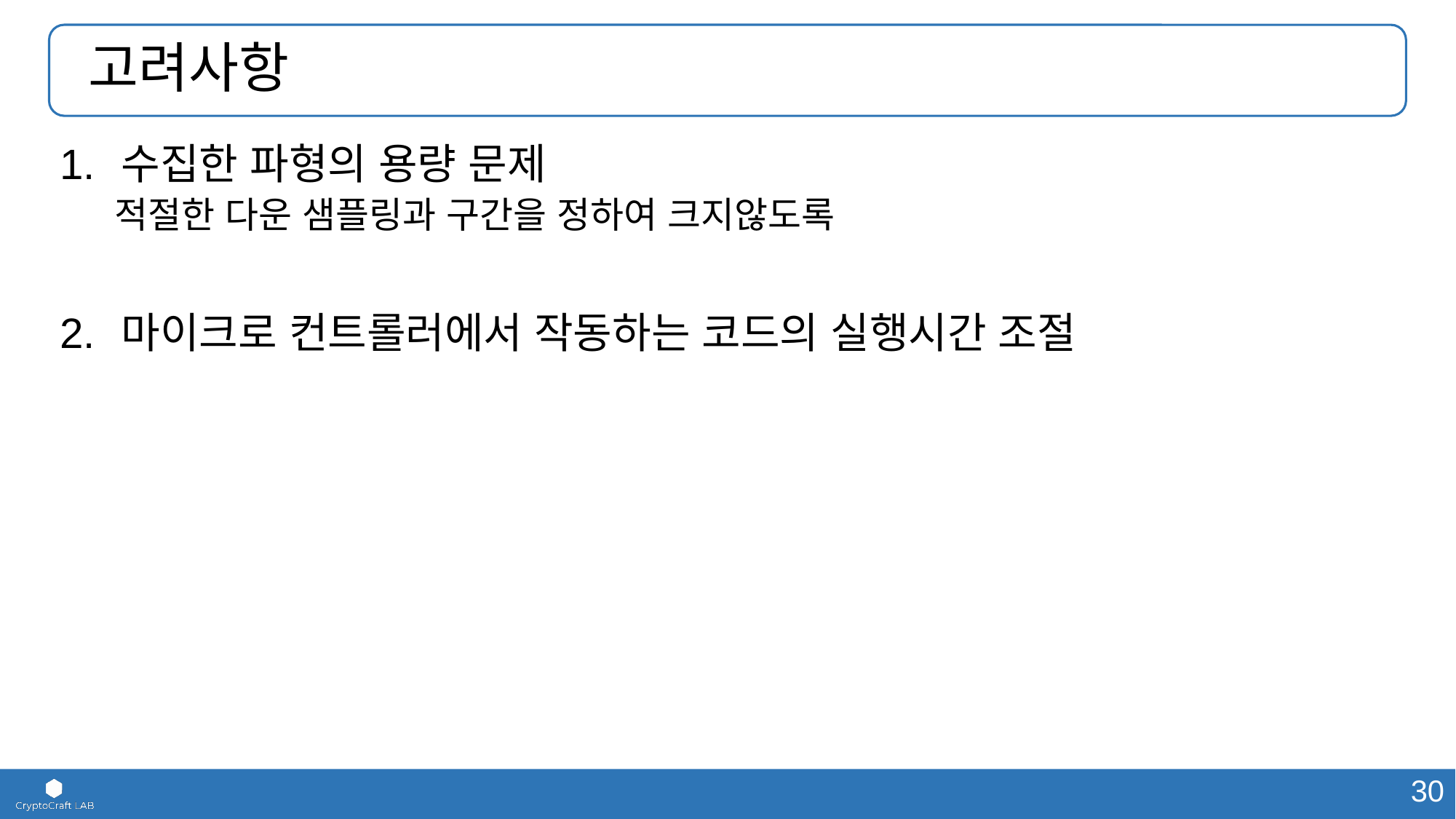

# 고려사항
수집한 파형의 용량 문제
적절한 다운 샘플링과 구간을 정하여 크지않도록

마이크로 컨트롤러에서 작동하는 코드의 실행시간 조절